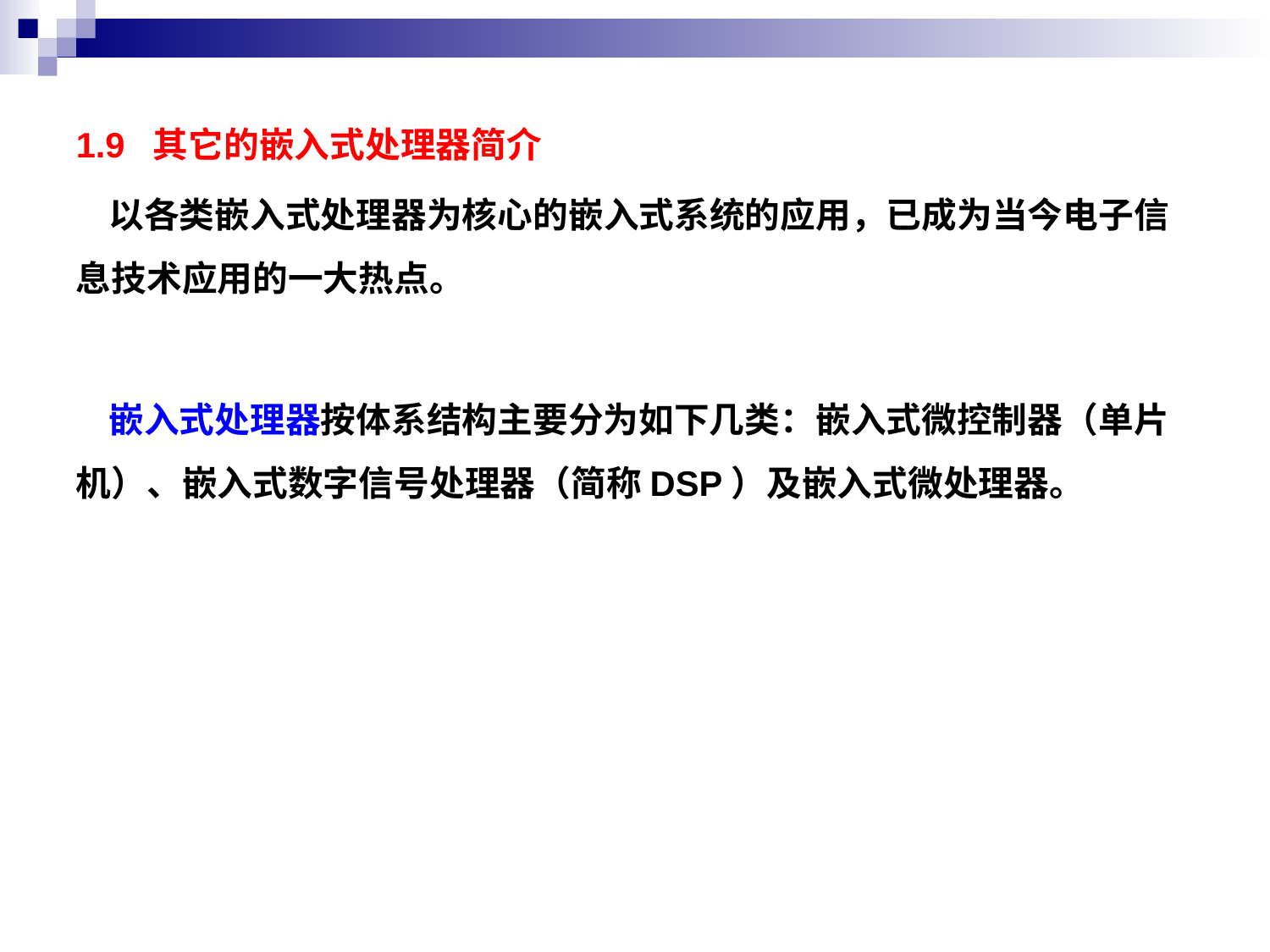

1.9  其它的嵌入式处理器简介
   以各类嵌入式处理器为核心的嵌入式系统的应用，已成为当今电子信息技术应用的一大热点。

   嵌入式处理器按体系结构主要分为如下几类：嵌入式微控制器（单片机）、嵌入式数字信号处理器（简称DSP）及嵌入式微处理器。